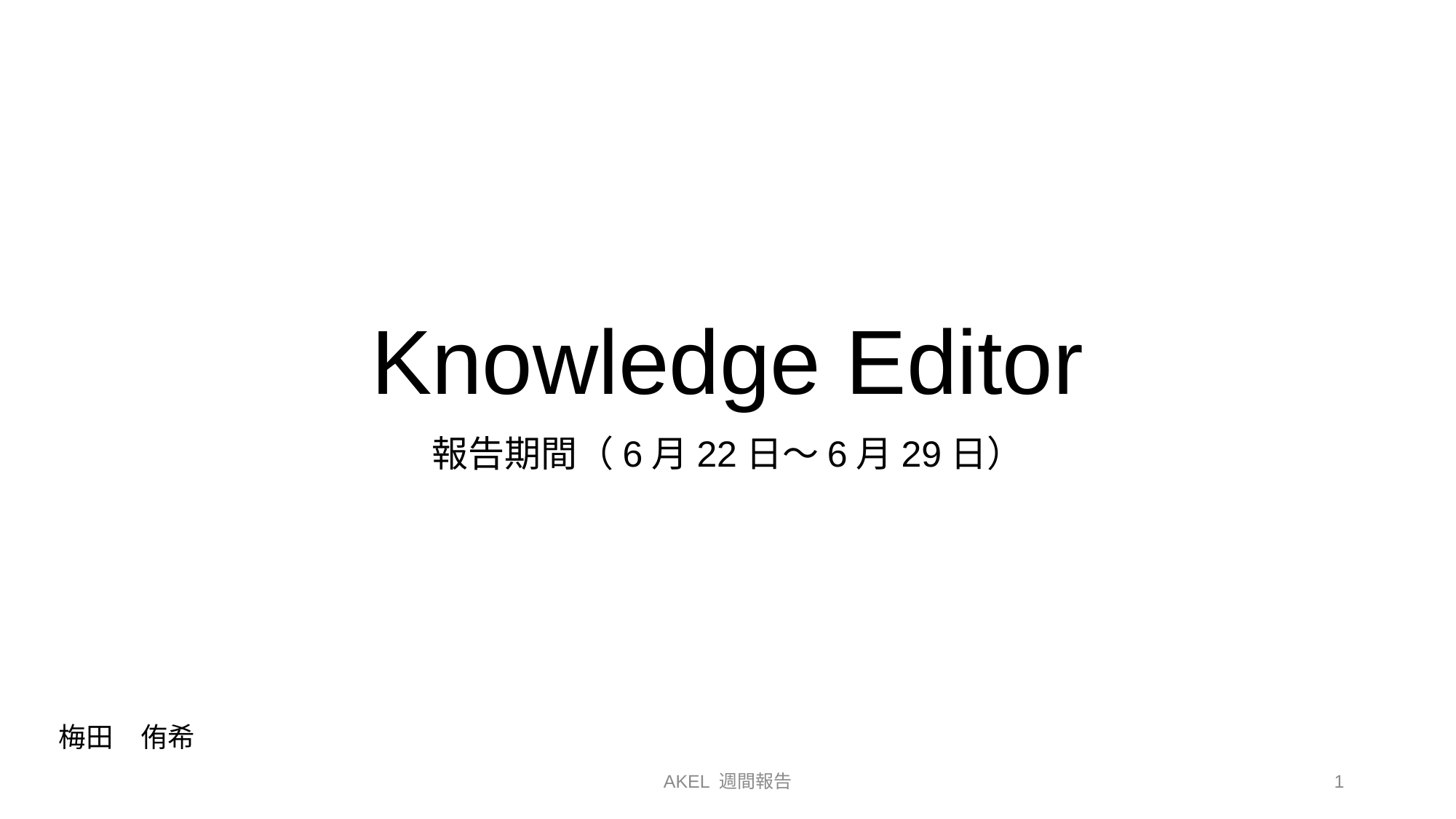

# Knowledge Editor
報告期間（6月22日～6月29日）
梅田　侑希
AKEL 週間報告
1